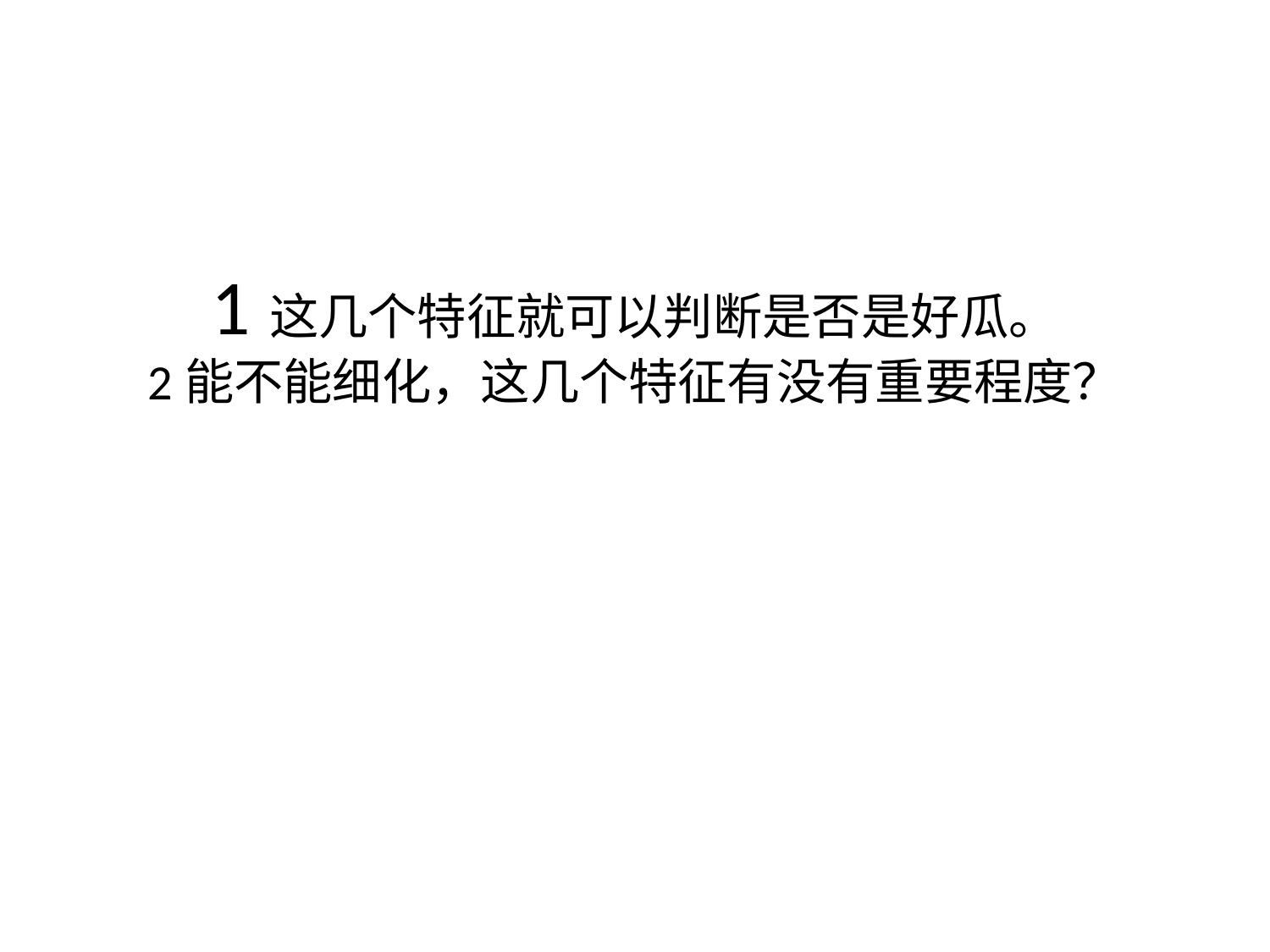

# 1这几个特征就可以判断是否是好瓜。 2能不能细化，这几个特征有没有重要程度？